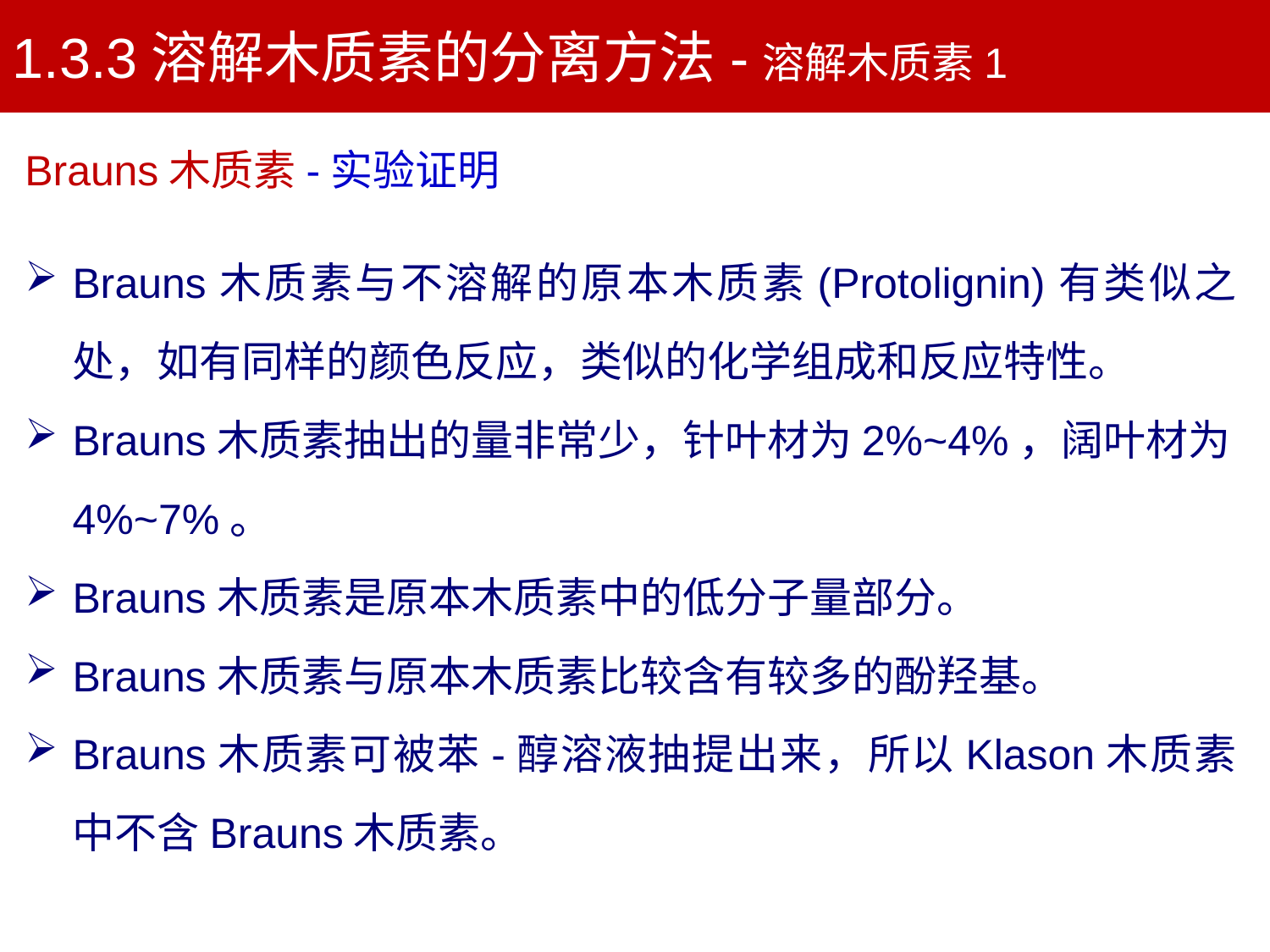

1.3.3溶解木质素的分离方法-溶解木质素1
Brauns木质素-实验证明
Brauns木质素与不溶解的原本木质素(Protolignin)有类似之处，如有同样的颜色反应，类似的化学组成和反应特性。
Brauns木质素抽出的量非常少，针叶材为2%~4%，阔叶材为4%~7%。
Brauns木质素是原本木质素中的低分子量部分。
Brauns木质素与原本木质素比较含有较多的酚羟基。
Brauns木质素可被苯-醇溶液抽提出来，所以Klason木质素中不含Brauns木质素。